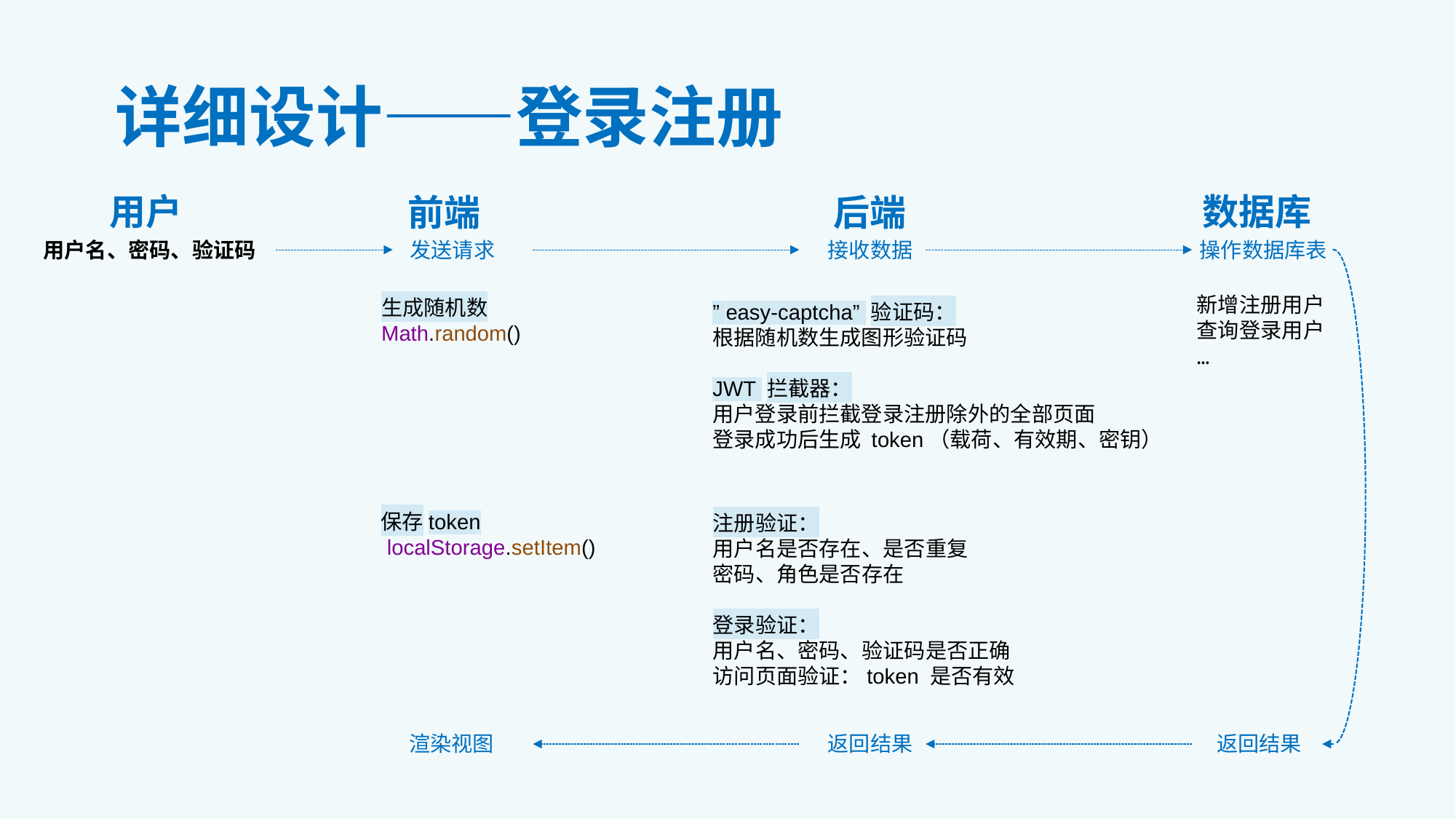

详细设计——登录注册
数据库
用户
前端
后端
用户名、密码、验证码
发送请求
接收数据
操作数据库表

新增注册用户
查询登录用户
…
生成随机数
Math.random()
” easy-captcha” 验证码：
根据随机数生成图形验证码

JWT 拦截器：
用户登录前拦截登录注册除外的全部页面
登录成功后生成 token（载荷、有效期、密钥）
保存token
 localStorage.setItem()
注册验证：
用户名是否存在、是否重复
密码、角色是否存在

登录验证：
用户名、密码、验证码是否正确
访问页面验证：token 是否有效
返回结果
返回结果
渲染视图